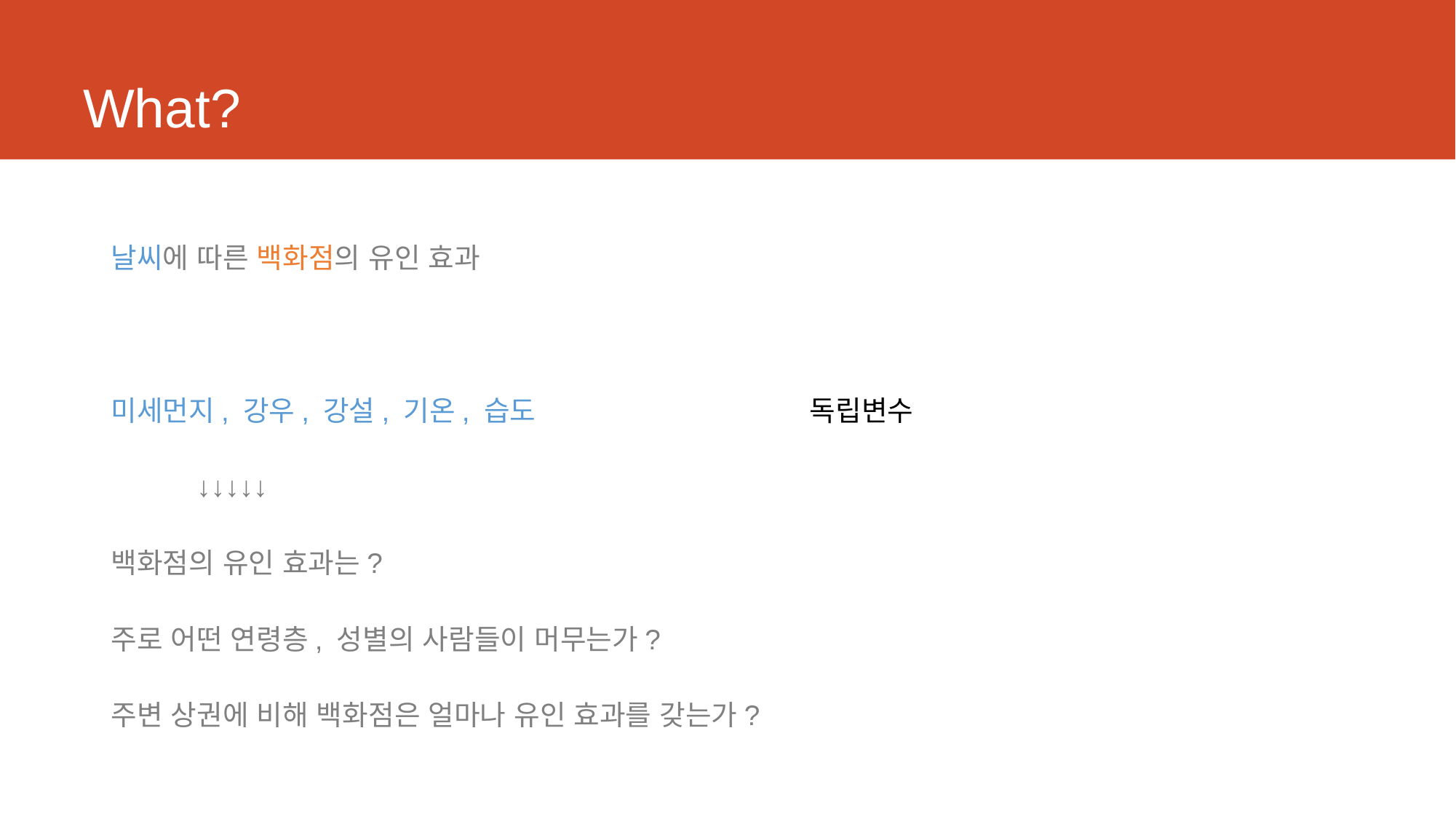

# What?
날씨에 따른 백화점의 유인 효과

미세먼지, 강우, 강설, 기온, 습도                                   독립변수
           ↓↓↓↓↓
백화점의 유인 효과는?
주로 어떤 연령층, 성별의 사람들이 머무는가?
주변 상권에 비해 백화점은 얼마나 유인 효과를 갖는가?